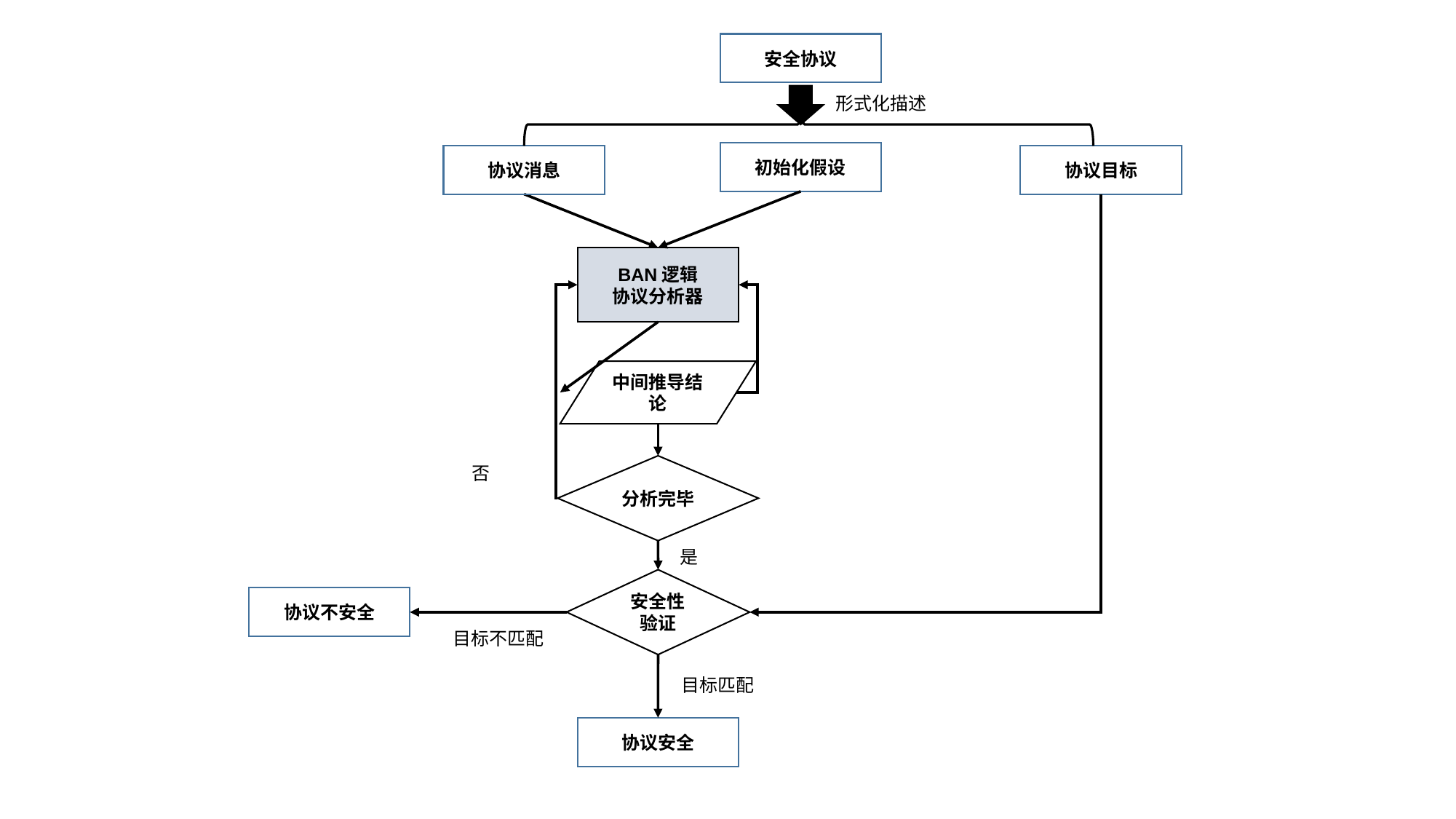

安全协议

形式化描述
初始化假设
协议目标
协议消息
BAN逻辑
协议分析器
中间推导结论
分析完毕
否
是
安全性验证
协议不安全
目标不匹配
目标匹配
协议安全